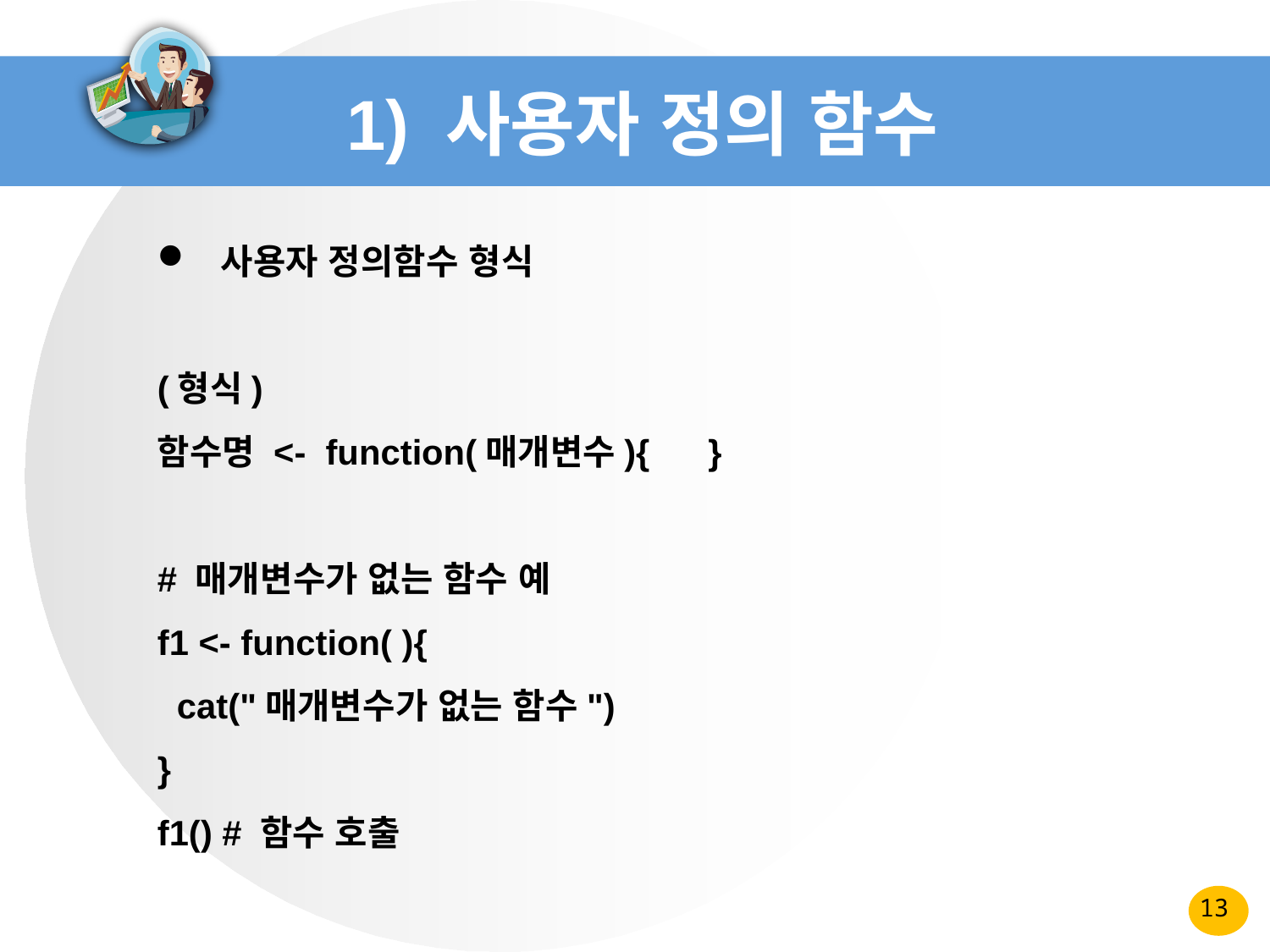

# 1) 사용자 정의 함수
사용자 정의함수 형식

(형식)
함수명 <-  function(매개변수){      }

# 매개변수가 없는 함수 예
f1 <- function( ){
  cat("매개변수가 없는 함수")
}
f1() # 함수 호출
13